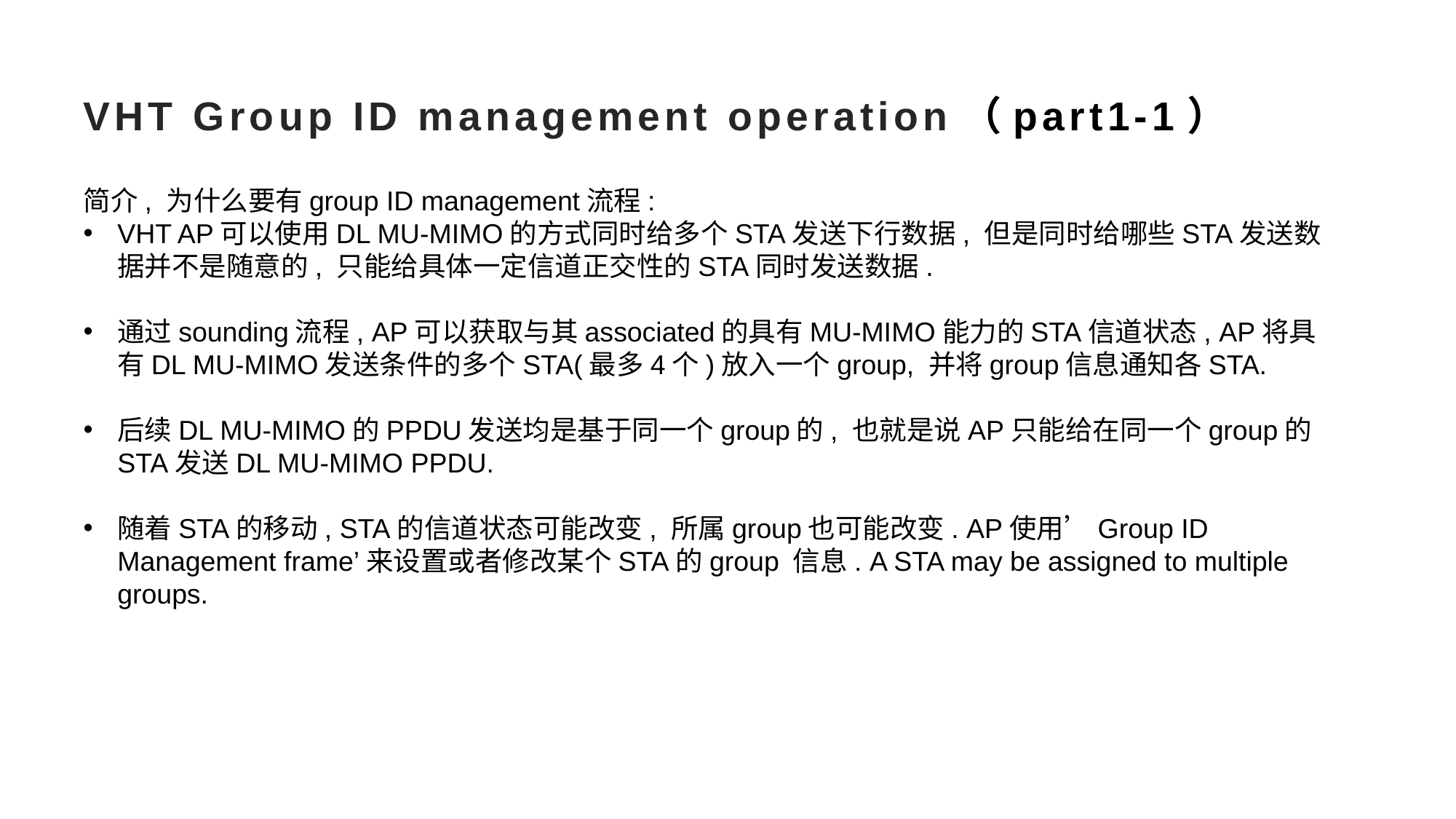

# VHT Group ID management operation（part1-1）

简介, 为什么要有group ID management流程:
VHT AP可以使用DL MU-MIMO的方式同时给多个STA发送下行数据, 但是同时给哪些STA发送数据并不是随意的, 只能给具体一定信道正交性的STA同时发送数据.

通过sounding流程, AP可以获取与其associated的具有MU-MIMO能力的STA信道状态, AP将具有DL MU-MIMO发送条件的多个STA(最多4个)放入一个group, 并将group信息通知各STA.

后续DL MU-MIMO的PPDU发送均是基于同一个group的, 也就是说AP只能给在同一个group的STA发送DL MU-MIMO PPDU.

随着STA的移动, STA的信道状态可能改变, 所属group也可能改变. AP使用’Group ID Management frame’来设置或者修改某个STA的group 信息. A STA may be assigned to multiple groups.